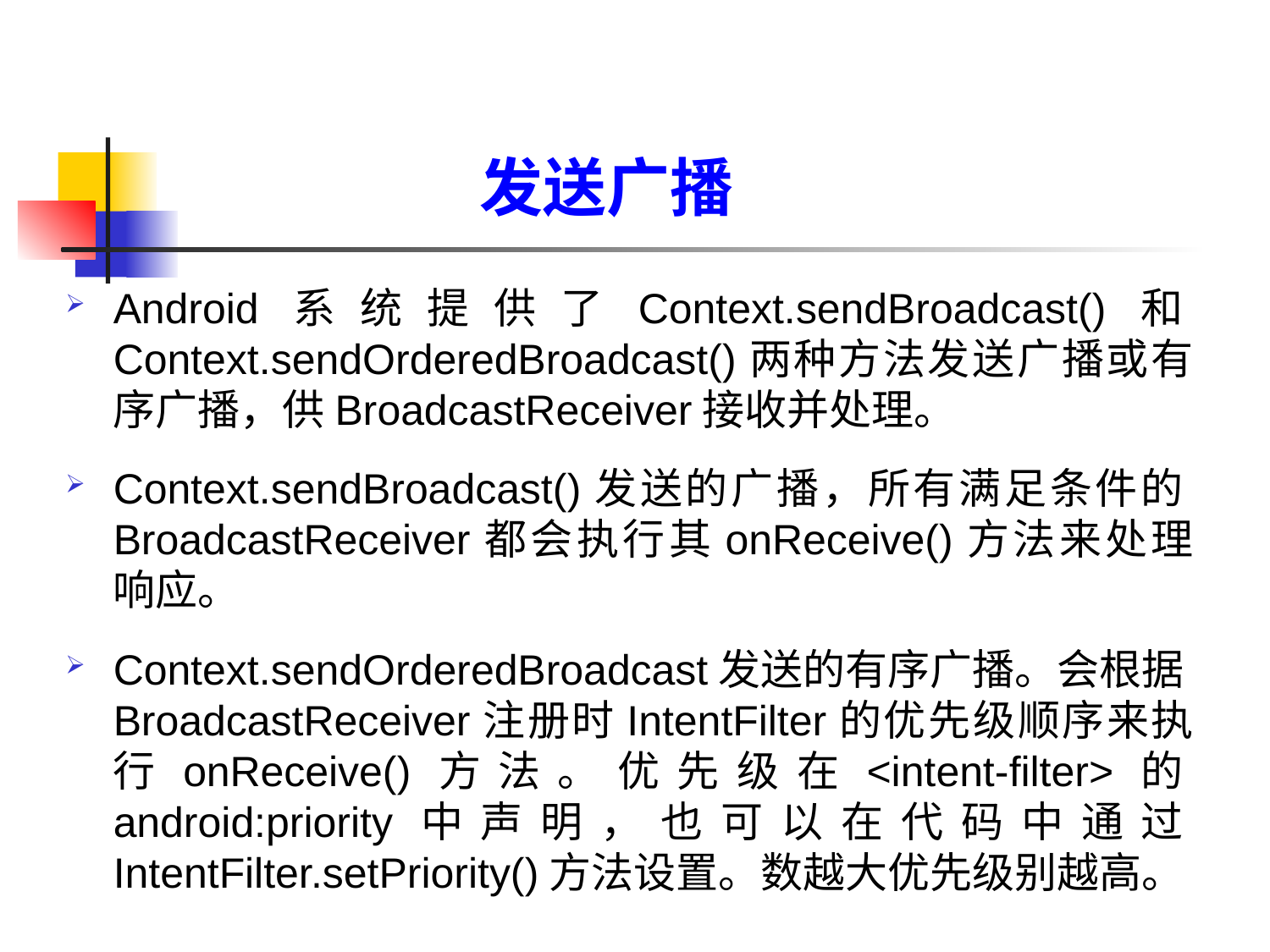

发送广播
Android系统提供了Context.sendBroadcast()和Context.sendOrderedBroadcast()两种方法发送广播或有序广播，供BroadcastReceiver接收并处理。
Context.sendBroadcast()发送的广播，所有满足条件的BroadcastReceiver都会执行其onReceive()方法来处理响应。
Context.sendOrderedBroadcast发送的有序广播。会根据BroadcastReceiver注册时IntentFilter的优先级顺序来执行onReceive()方法。优先级在<intent-filter>的android:priority中声明，也可以在代码中通过IntentFilter.setPriority()方法设置。数越大优先级别越高。